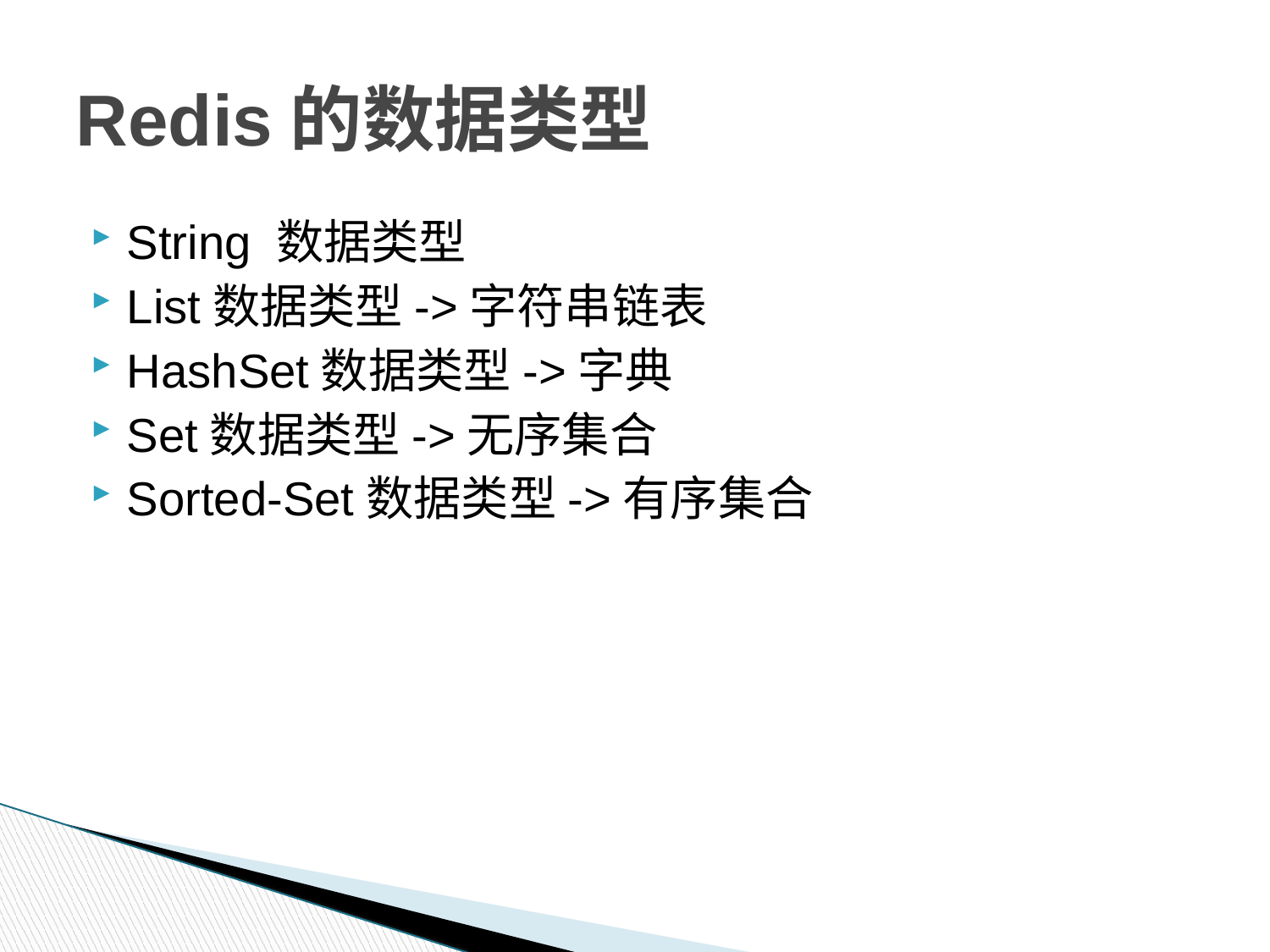

# Redis的数据类型
String 数据类型
List数据类型->字符串链表
HashSet数据类型->字典
Set数据类型->无序集合
Sorted-Set数据类型->有序集合